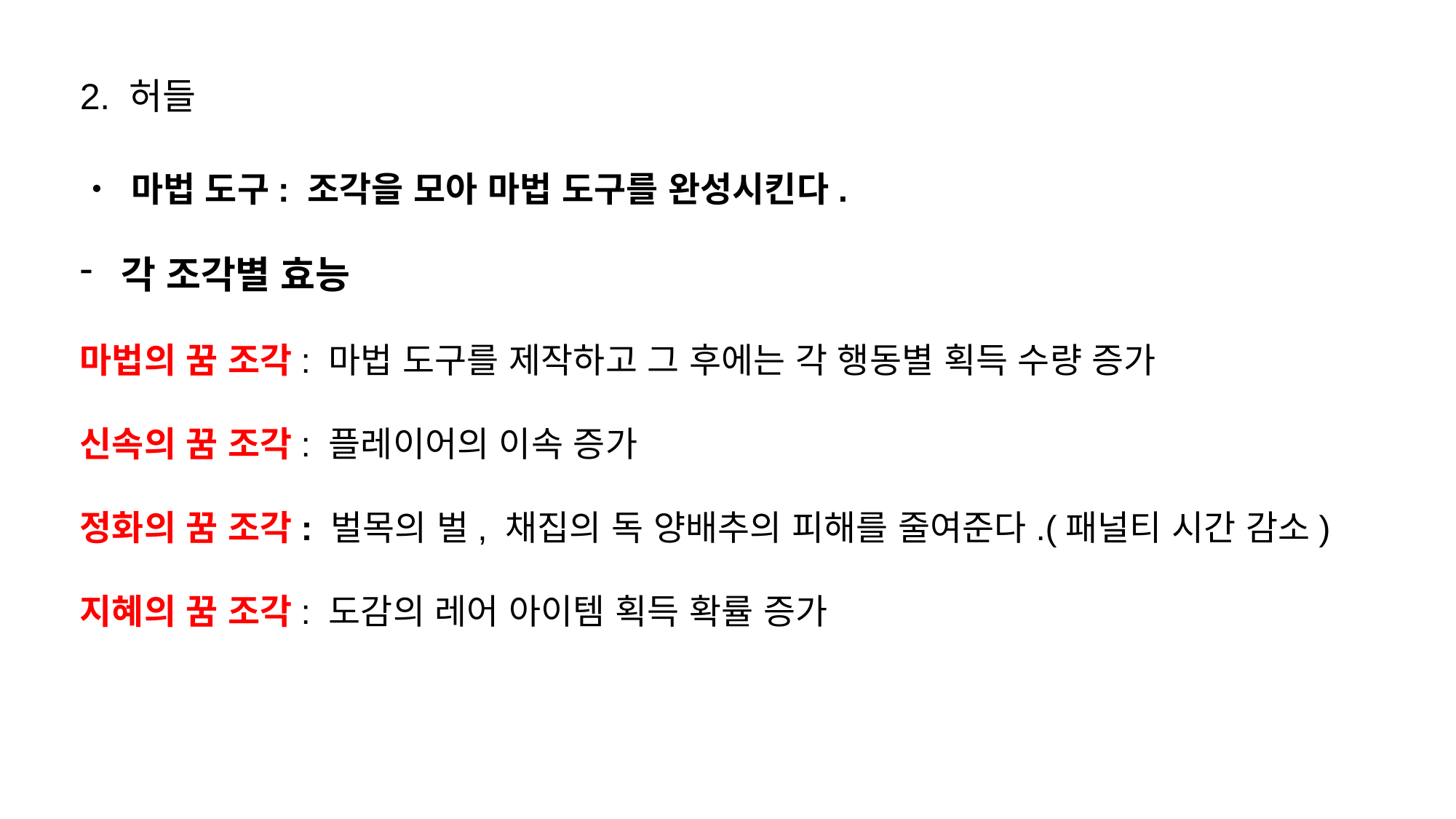

2. 허들
• 마법 도구: 조각을 모아 마법 도구를 완성시킨다.

각 조각별 효능

마법의 꿈 조각: 마법 도구를 제작하고 그 후에는 각 행동별 획득 수량 증가

신속의 꿈 조각: 플레이어의 이속 증가

정화의 꿈 조각: 벌목의 벌, 채집의 독 양배추의 피해를 줄여준다.(패널티 시간 감소)

지혜의 꿈 조각: 도감의 레어 아이템 획득 확률 증가